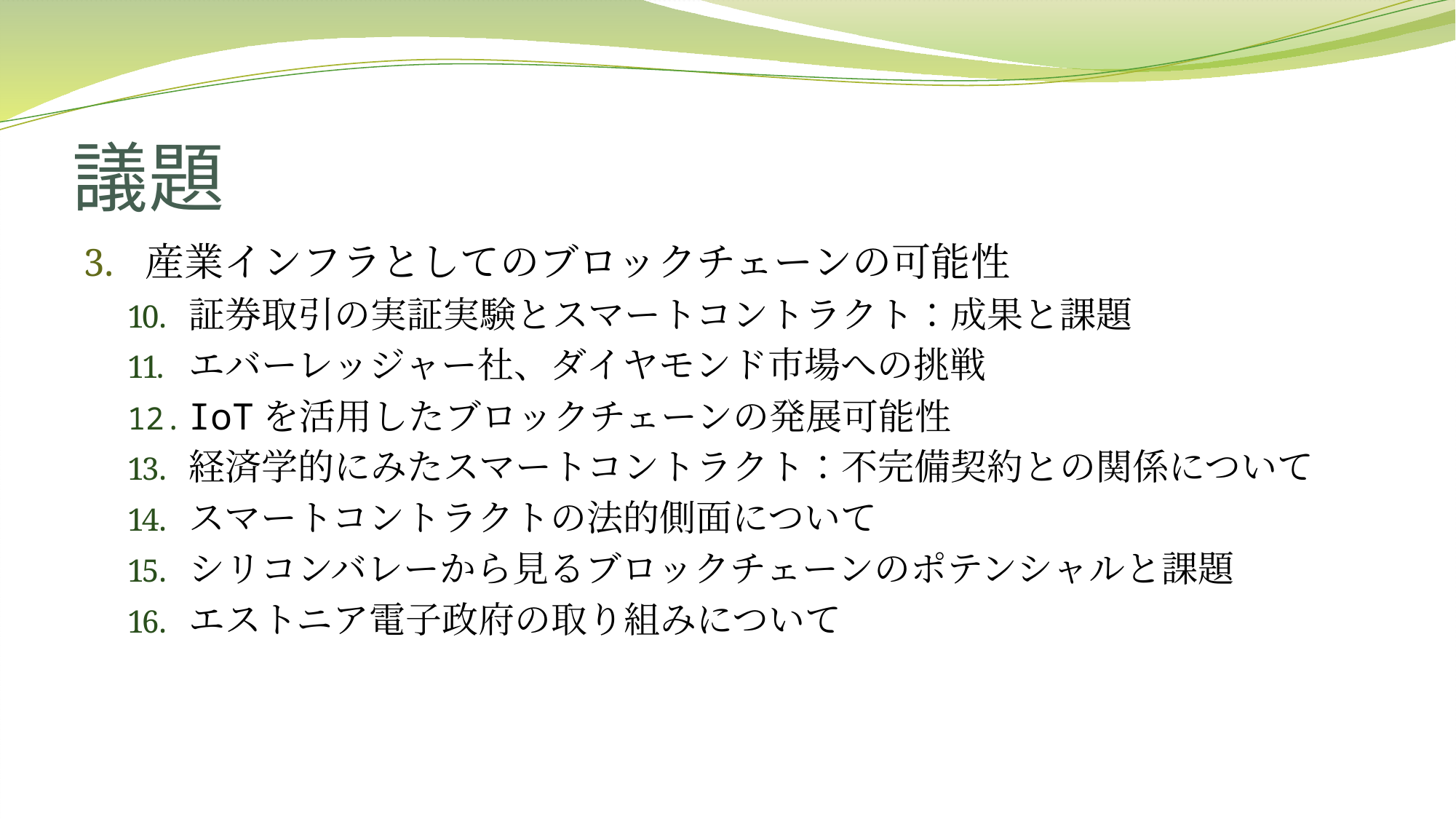

# 議題
産業インフラとしてのブロックチェーンの可能性
証券取引の実証実験とスマートコントラクト：成果と課題
エバーレッジャー社、ダイヤモンド市場への挑戦
IoTを活用したブロックチェーンの発展可能性
経済学的にみたスマートコントラクト：不完備契約との関係について
スマートコントラクトの法的側面について
シリコンバレーから見るブロックチェーンのポテンシャルと課題
エストニア電子政府の取り組みについて